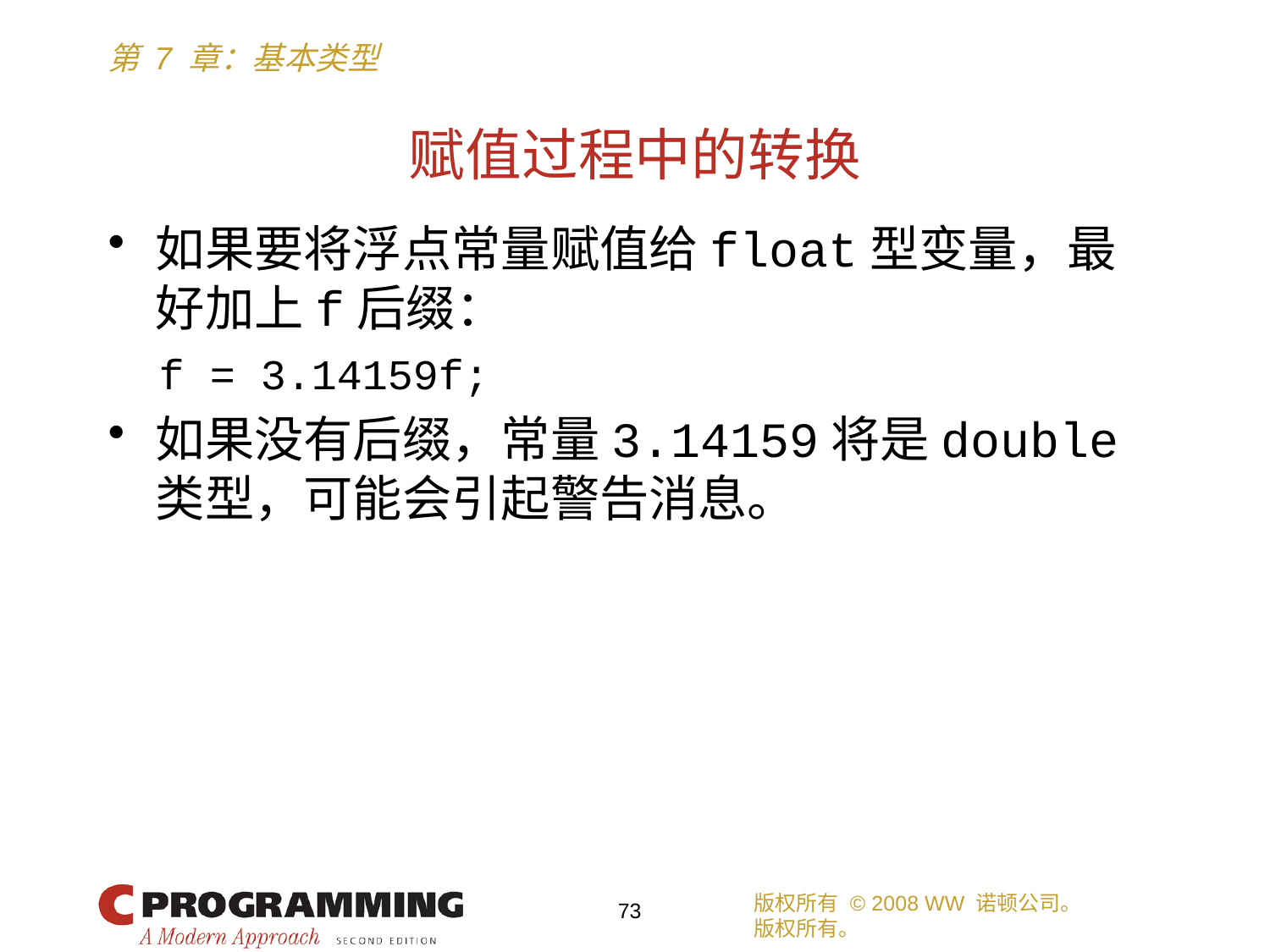

# 赋值过程中的转换
如果要将浮点常量赋值给float型变量，最好加上f后缀：
  f = 3.14159f;
如果没有后缀，常量3.14159将是double类型，可能会引起警告消息。

版权所有 © 2008 WW 诺顿公司。
版权所有。
73